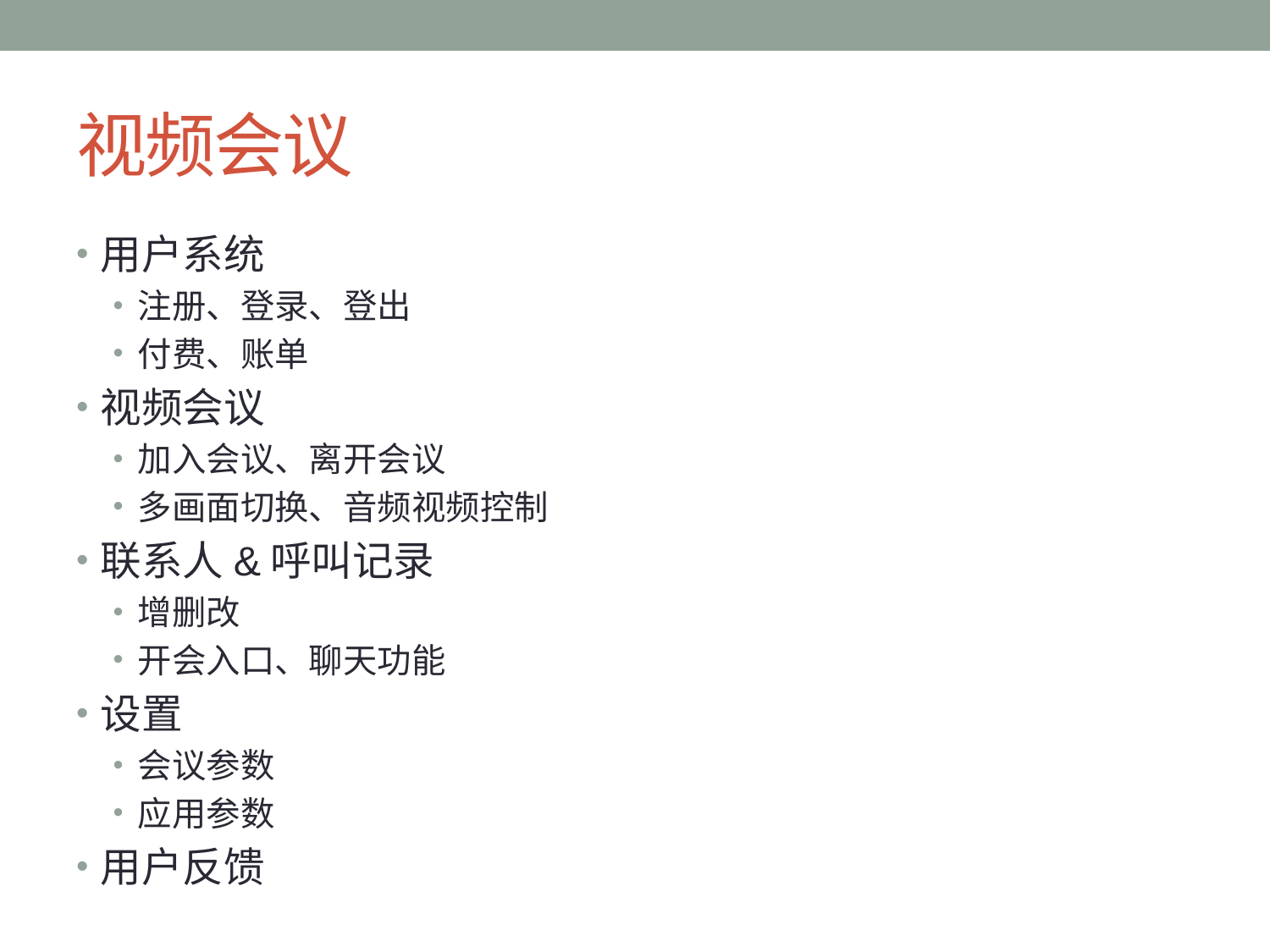

# 视频会议
用户系统
注册、登录、登出
付费、账单
视频会议
加入会议、离开会议
多画面切换、音频视频控制
联系人&呼叫记录
增删改
开会入口、聊天功能
设置
会议参数
应用参数
用户反馈